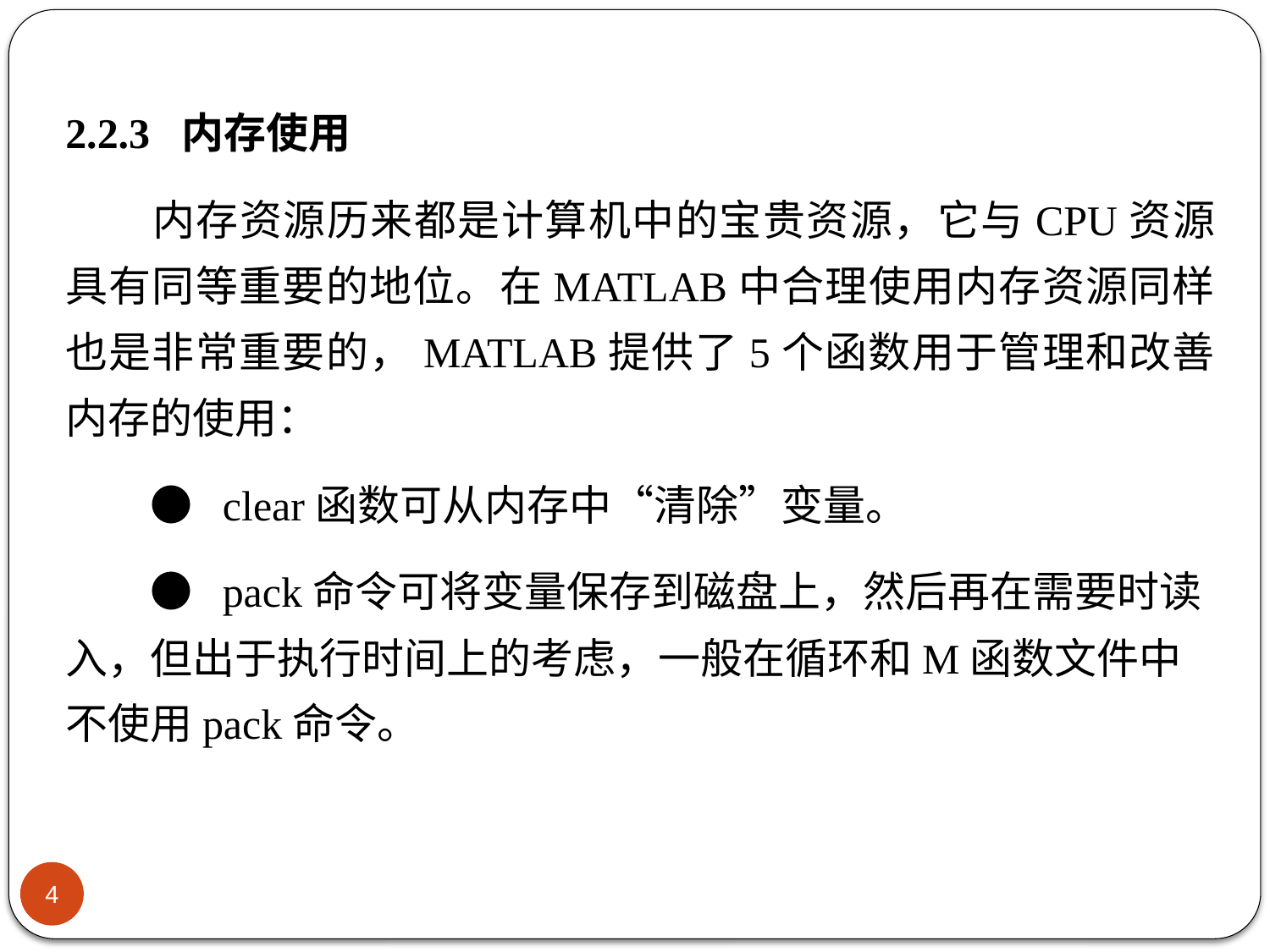

2.2.3  内存使用
　　内存资源历来都是计算机中的宝贵资源，它与CPU资源具有同等重要的地位。在MATLAB中合理使用内存资源同样也是非常重要的，MATLAB提供了5个函数用于管理和改善内存的使用：
　　●  clear函数可从内存中“清除”变量。
　　●  pack命令可将变量保存到磁盘上，然后再在需要时读入，但出于执行时间上的考虑，一般在循环和M函数文件中不使用pack命令。
4